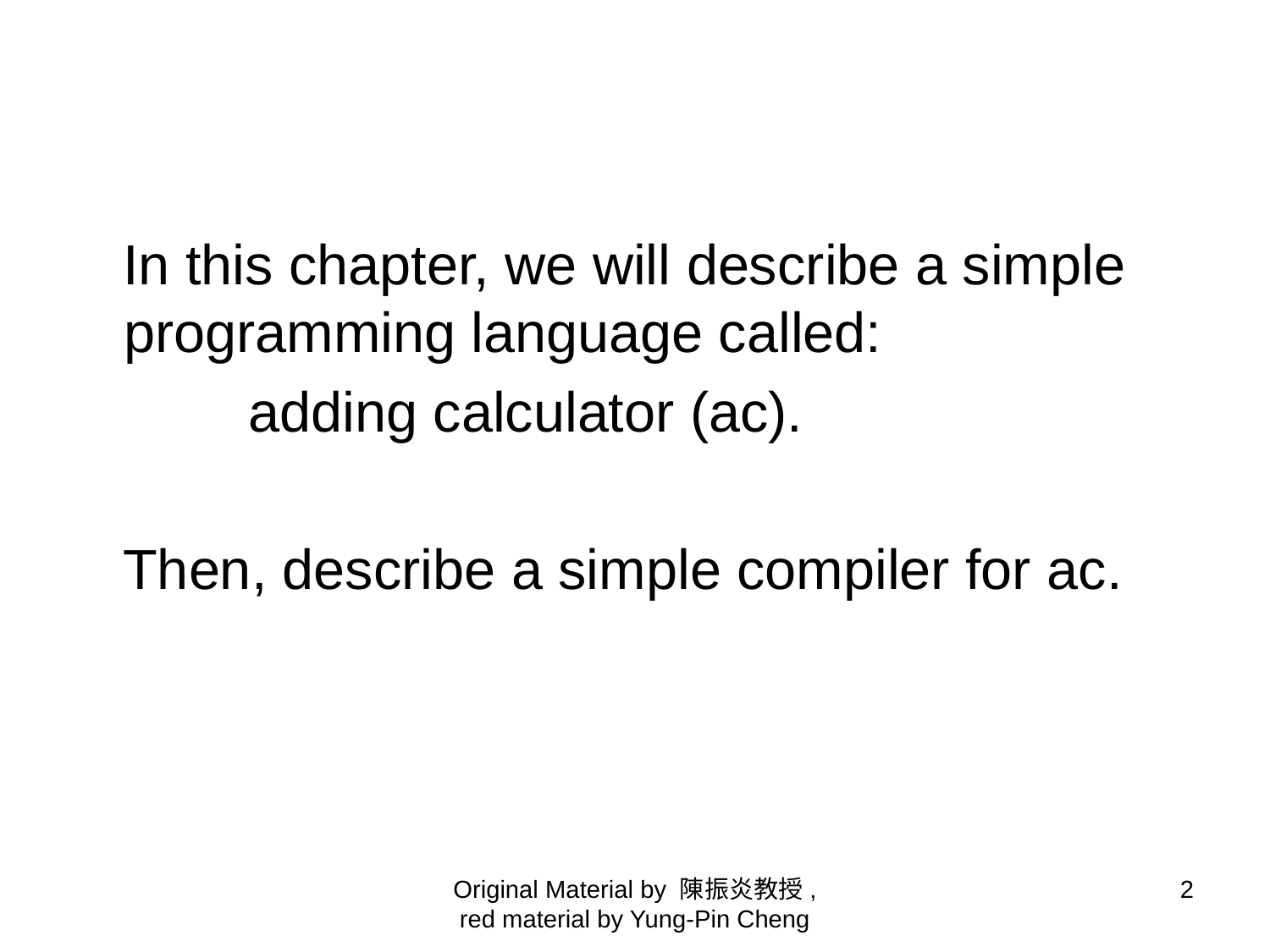

#
   In this chapter, we will describe a simple programming language called:
           adding calculator (ac).

   Then, describe a simple compiler for ac.
Original Material by 陳振炎教授, red material by Yung-Pin Cheng
2